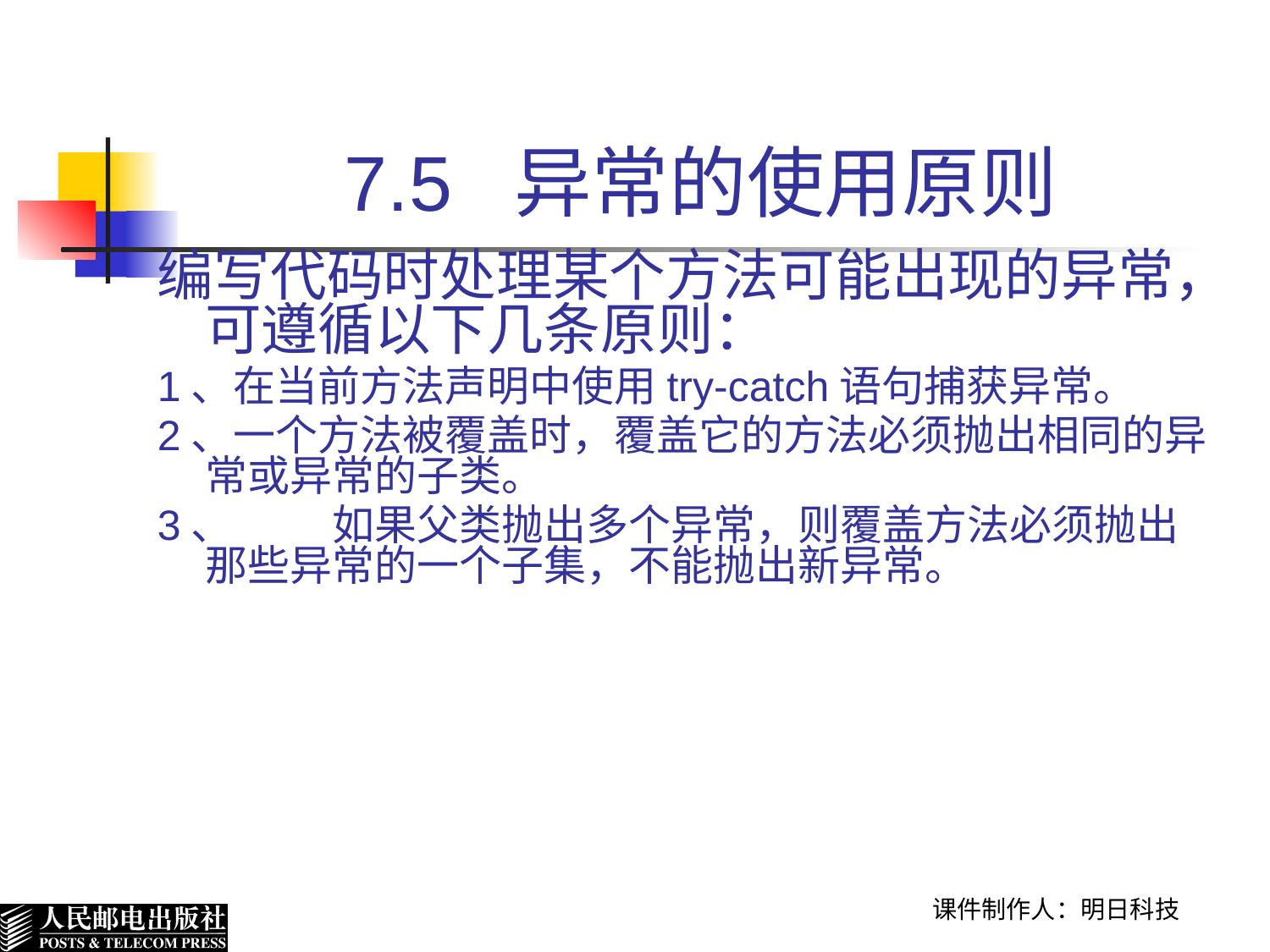

# 7.5  异常的使用原则
编写代码时处理某个方法可能出现的异常，可遵循以下几条原则：
1、在当前方法声明中使用try-catch语句捕获异常。
2、一个方法被覆盖时，覆盖它的方法必须抛出相同的异常或异常的子类。
3、	如果父类抛出多个异常，则覆盖方法必须抛出那些异常的一个子集，不能抛出新异常。
课件制作人：明日科技